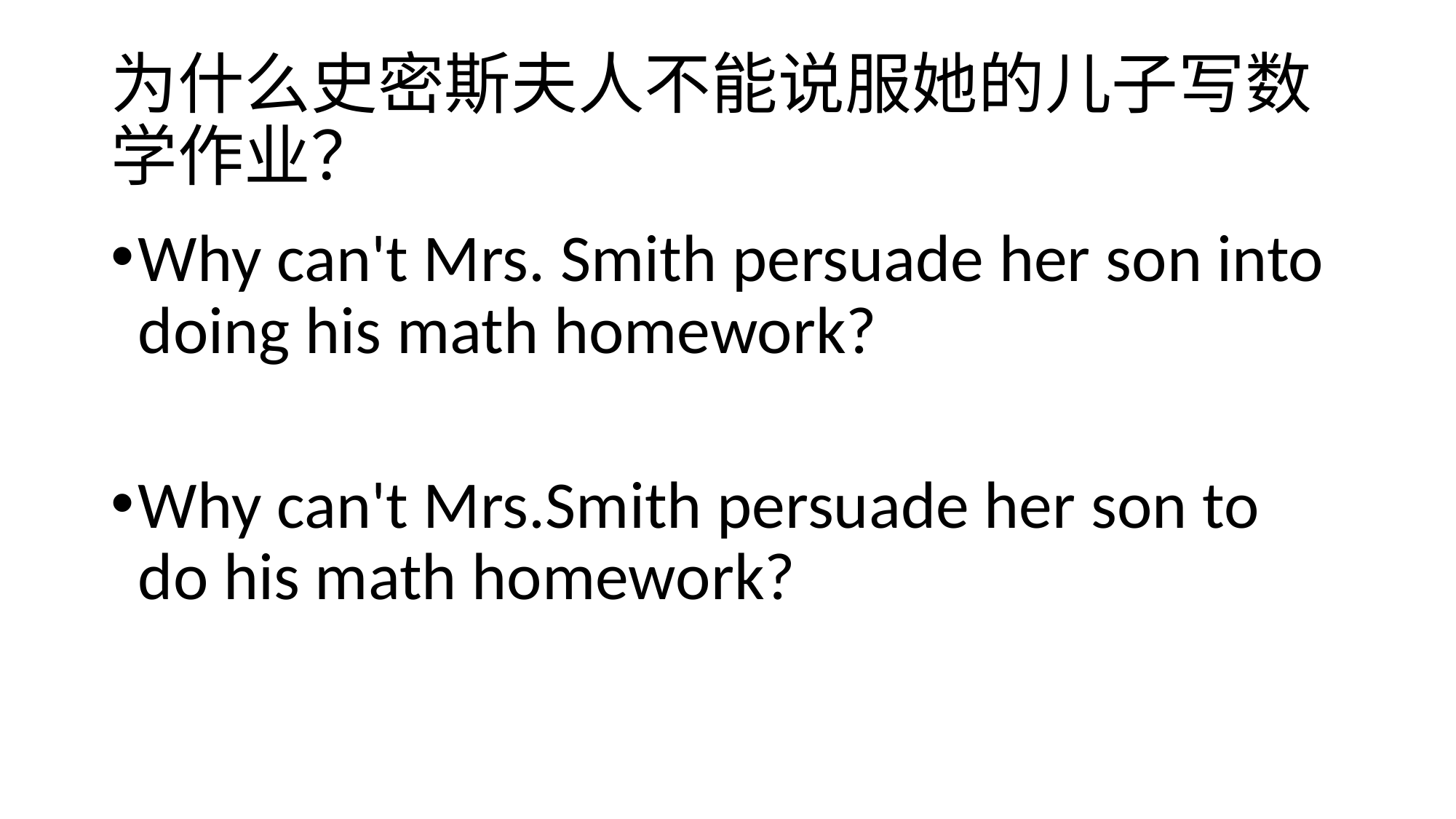

# 为什么史密斯夫人不能说服她的儿子写数学作业？
Why can't Mrs. Smith persuade her son into doing his math homework?

Why can't Mrs.Smith persuade her son to do his math homework?